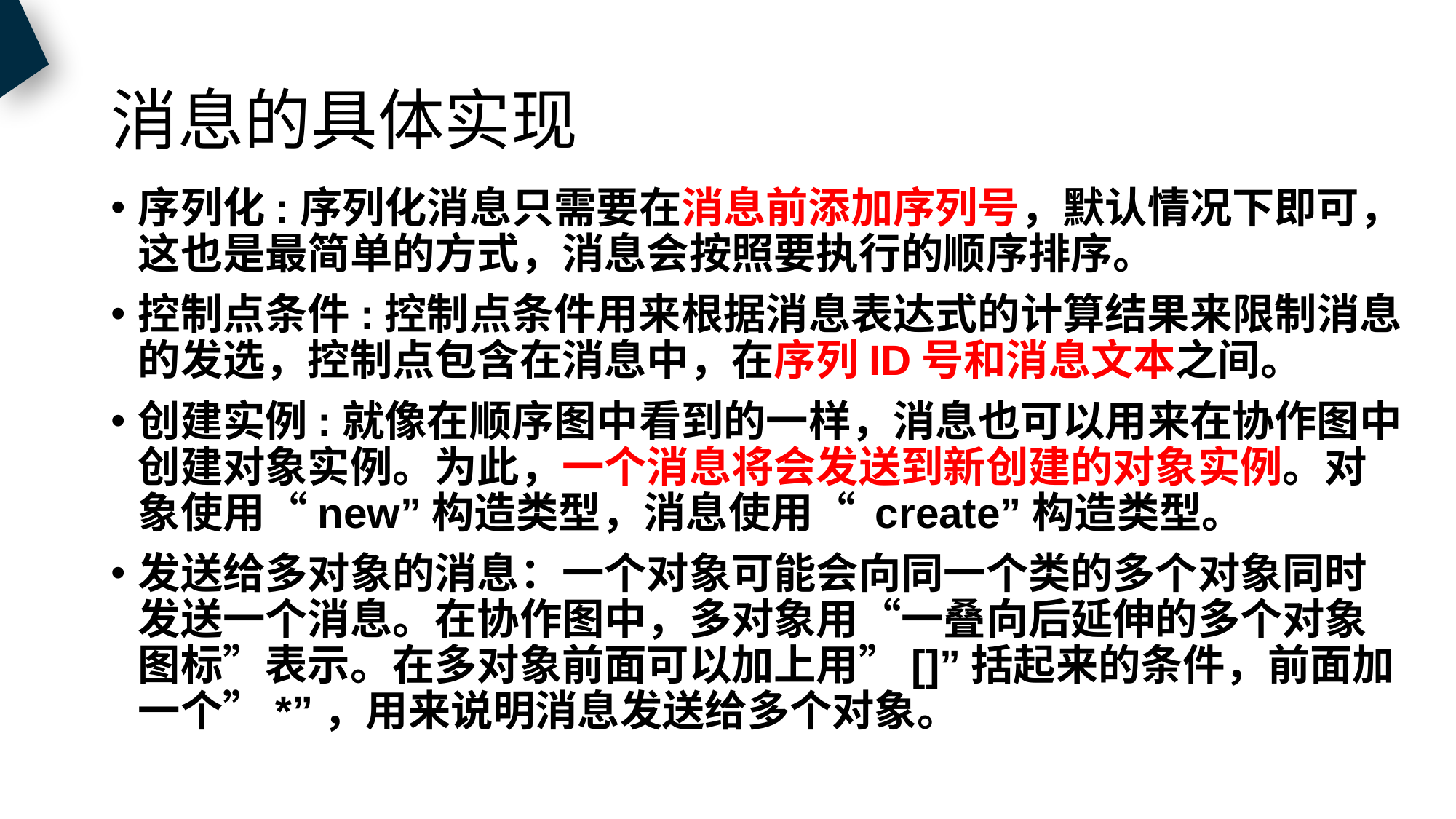

# 消息的具体实现
序列化:序列化消息只需要在消息前添加序列号，默认情况下即可，这也是最简单的方式，消息会按照要执行的顺序排序。
控制点条件:控制点条件用来根据消息表达式的计算结果来限制消息的发选，控制点包含在消息中，在序列ID号和消息文本之间。
创建实例:就像在顺序图中看到的一样，消息也可以用来在协作图中创建对象实例。为此，一个消息将会发送到新创建的对象实例。对象使用“new”构造类型，消息使用“ create”构造类型。
发送给多对象的消息：一个对象可能会向同一个类的多个对象同时发送一个消息。在协作图中，多对象用“一叠向后延伸的多个对象图标”表示。在多对象前面可以加上用”[]”括起来的条件，前面加一个”*”，用来说明消息发送给多个对象。